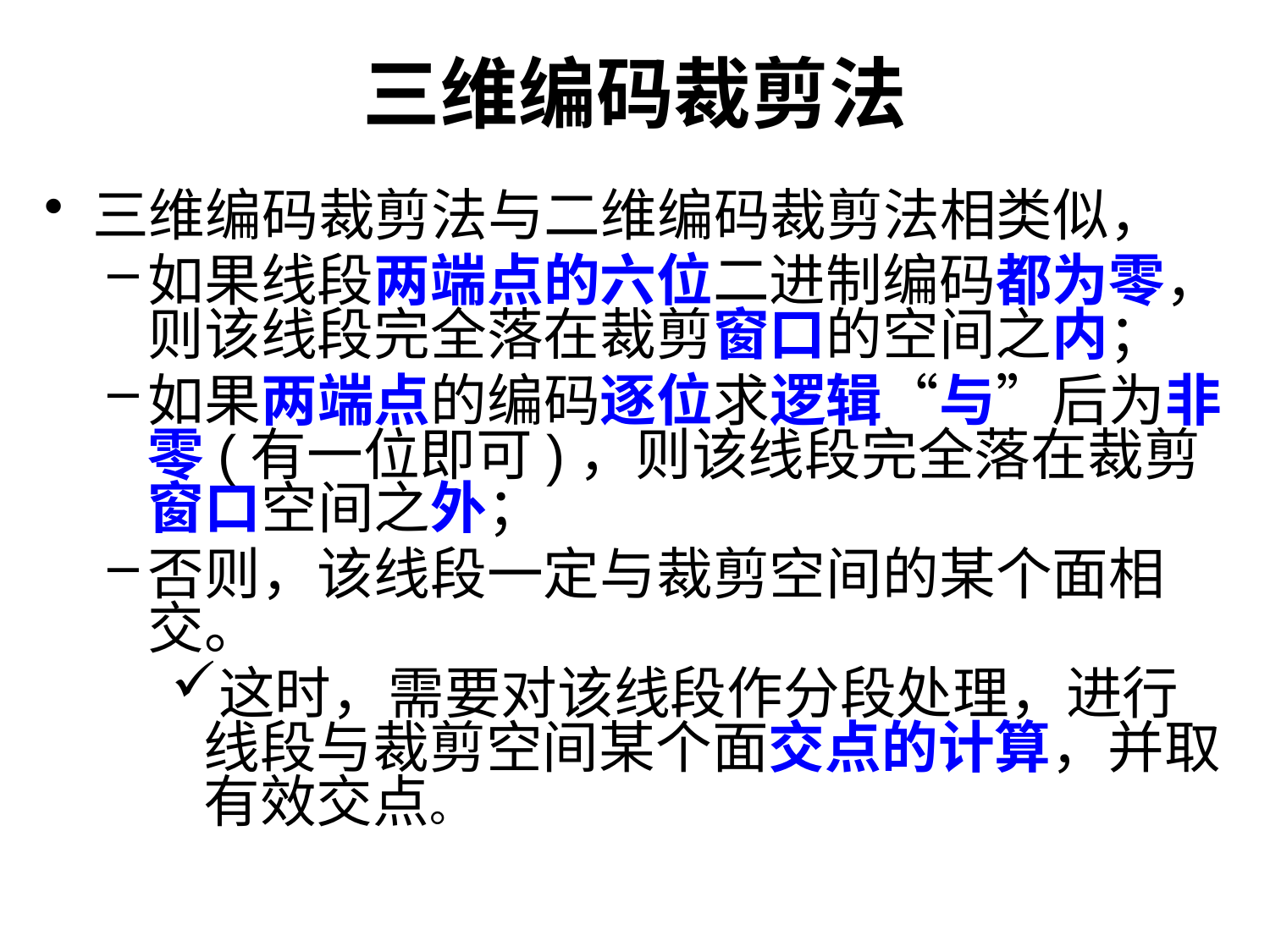

# 三维编码裁剪法
三维编码裁剪法与二维编码裁剪法相类似，
如果线段两端点的六位二进制编码都为零，则该线段完全落在裁剪窗口的空间之内；
如果两端点的编码逐位求逻辑“与”后为非零(有一位即可)，则该线段完全落在裁剪窗口空间之外；
否则，该线段一定与裁剪空间的某个面相交。
这时，需要对该线段作分段处理，进行线段与裁剪空间某个面交点的计算，并取有效交点。